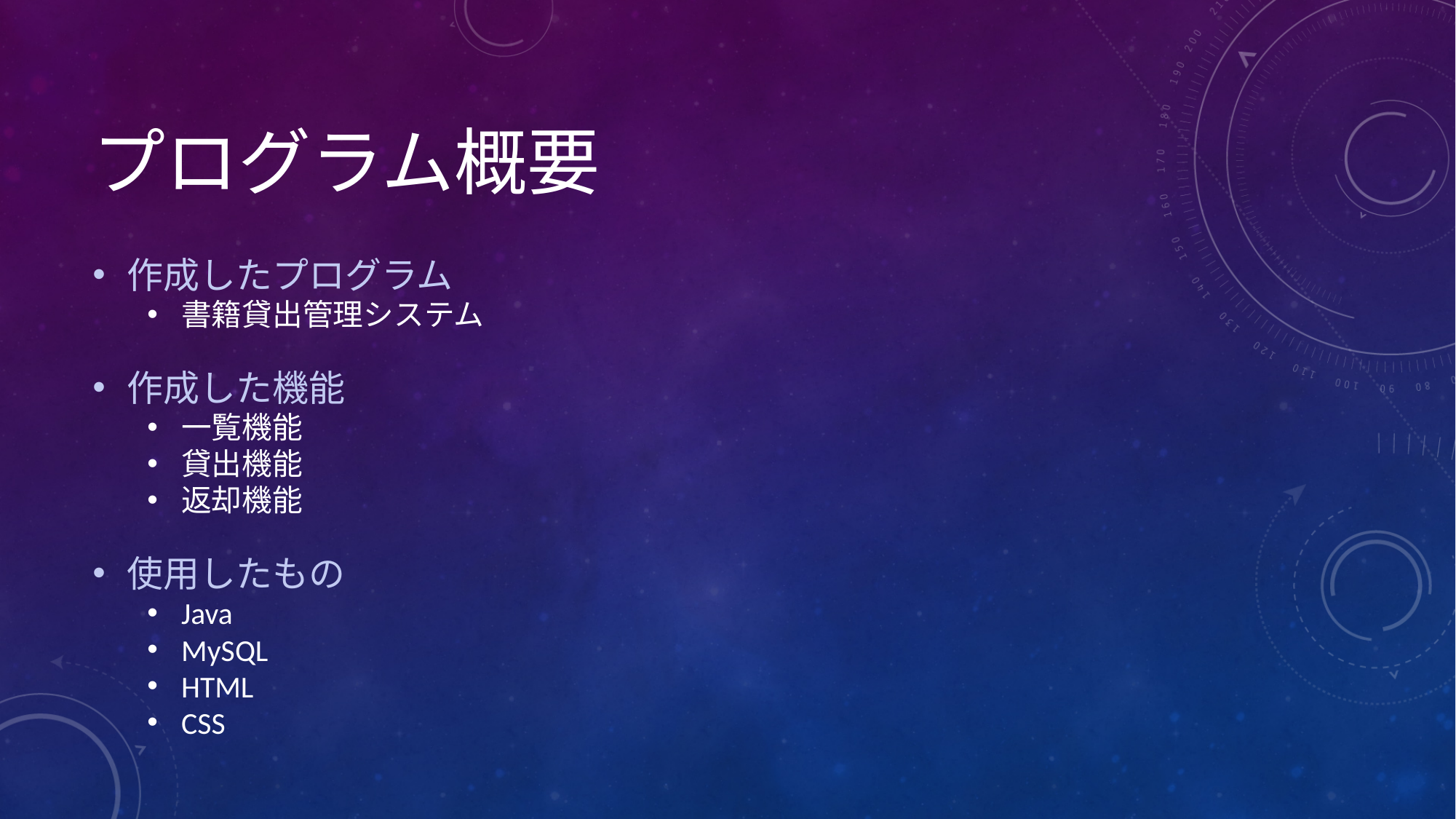

# プログラム概要
作成したプログラム
書籍貸出管理システム

作成した機能
一覧機能
貸出機能
返却機能

使用したもの
Java
MySQL
HTML
CSS